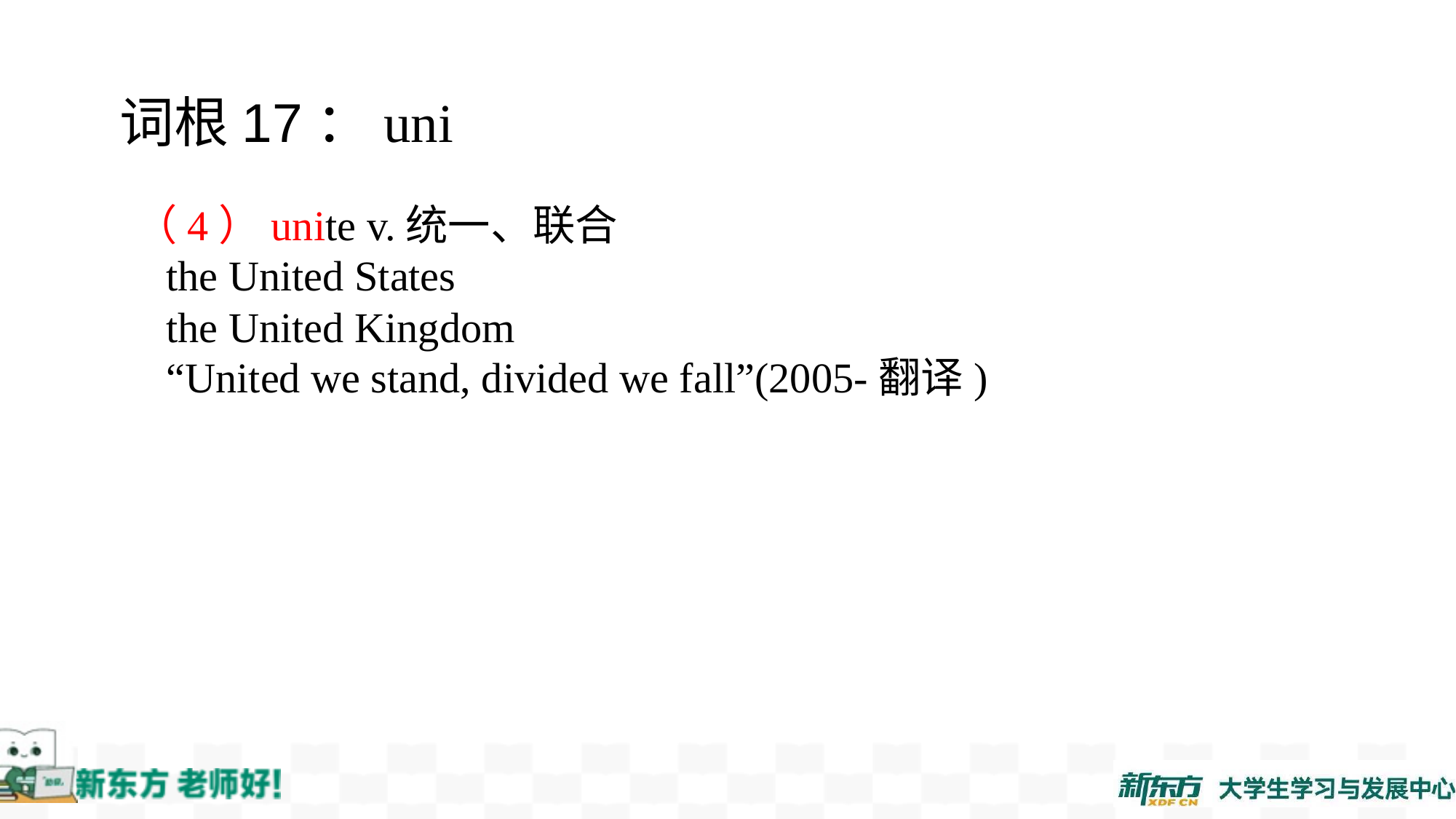

词根17：uni
（4）unite v.统一、联合
   the United States
   the United Kingdom
   “United we stand, divided we fall”(2005-翻译)